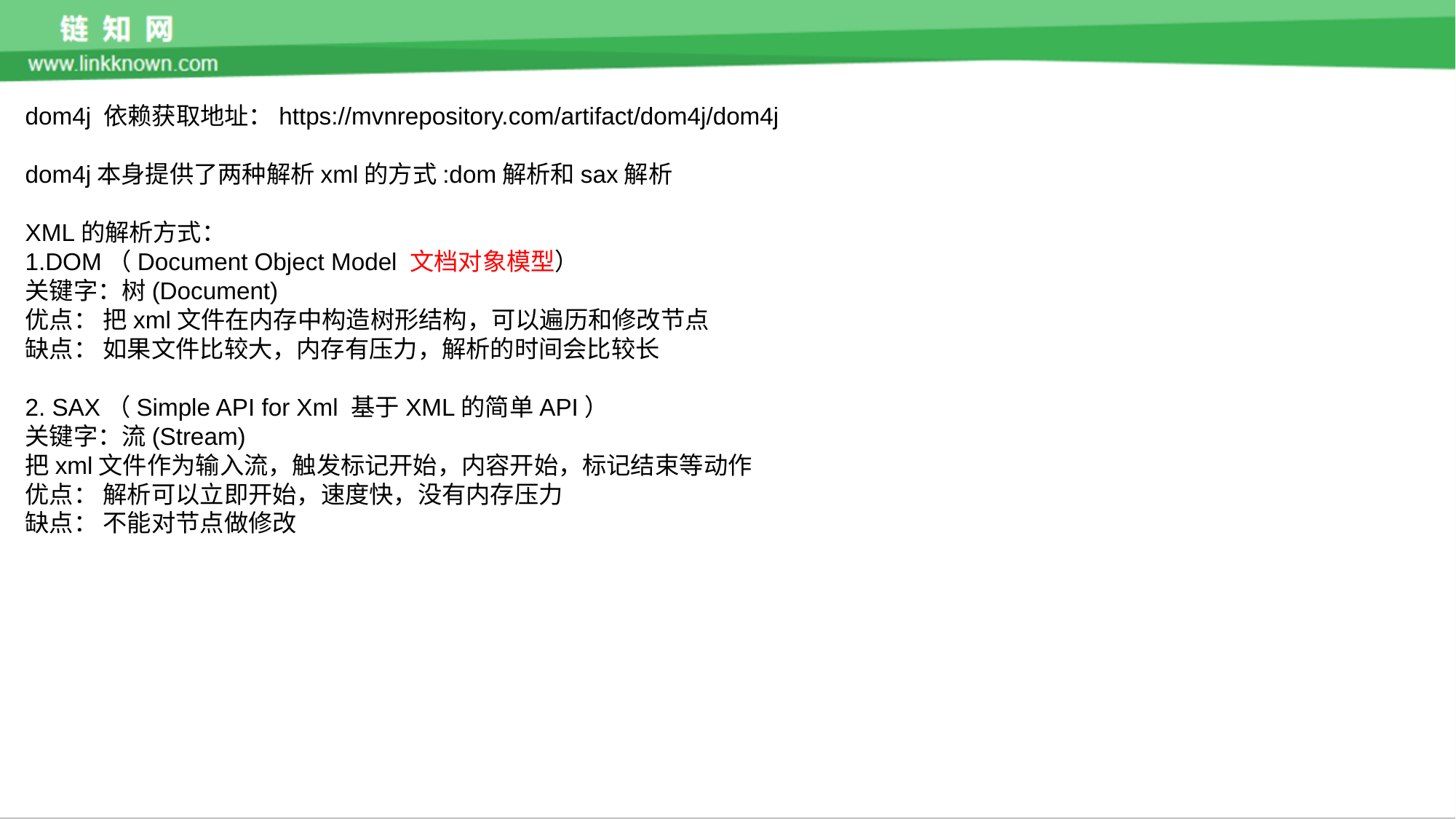

dom4j 依赖获取地址：https://mvnrepository.com/artifact/dom4j/dom4j

dom4j本身提供了两种解析xml的方式:dom解析和sax解析

XML的解析方式：
1.DOM（Document Object Model 文档对象模型）
关键字：树(Document)
优点： 把xml文件在内存中构造树形结构，可以遍历和修改节点
缺点： 如果文件比较大，内存有压力，解析的时间会比较长

2. SAX（Simple API for Xml 基于XML的简单API）
关键字：流(Stream)
把xml文件作为输入流，触发标记开始，内容开始，标记结束等动作
优点： 解析可以立即开始，速度快，没有内存压力
缺点： 不能对节点做修改